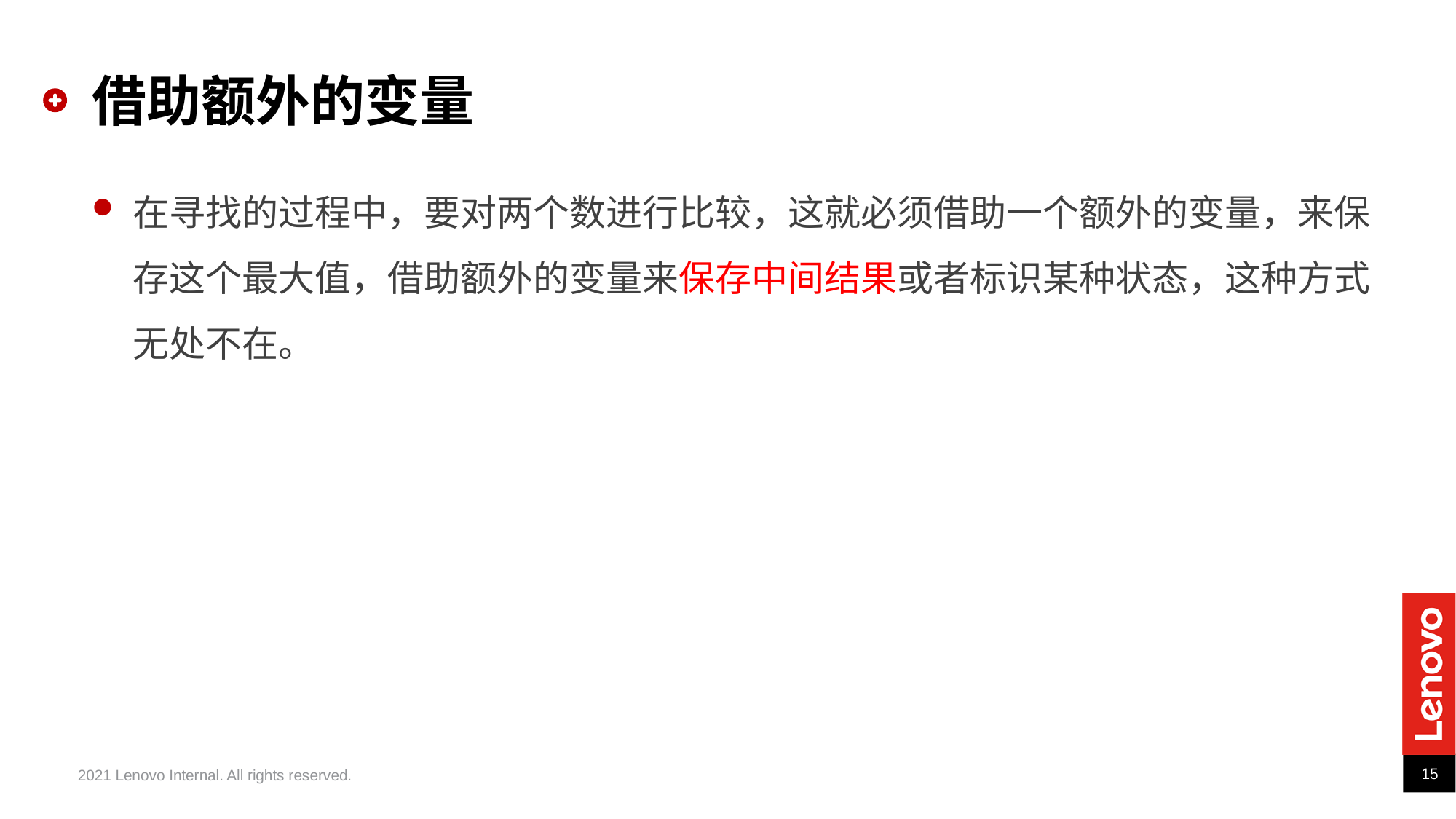

# 借助额外的变量
在寻找的过程中，要对两个数进行比较，这就必须借助一个额外的变量，来保存这个最大值，借助额外的变量来保存中间结果或者标识某种状态，这种方式无处不在。